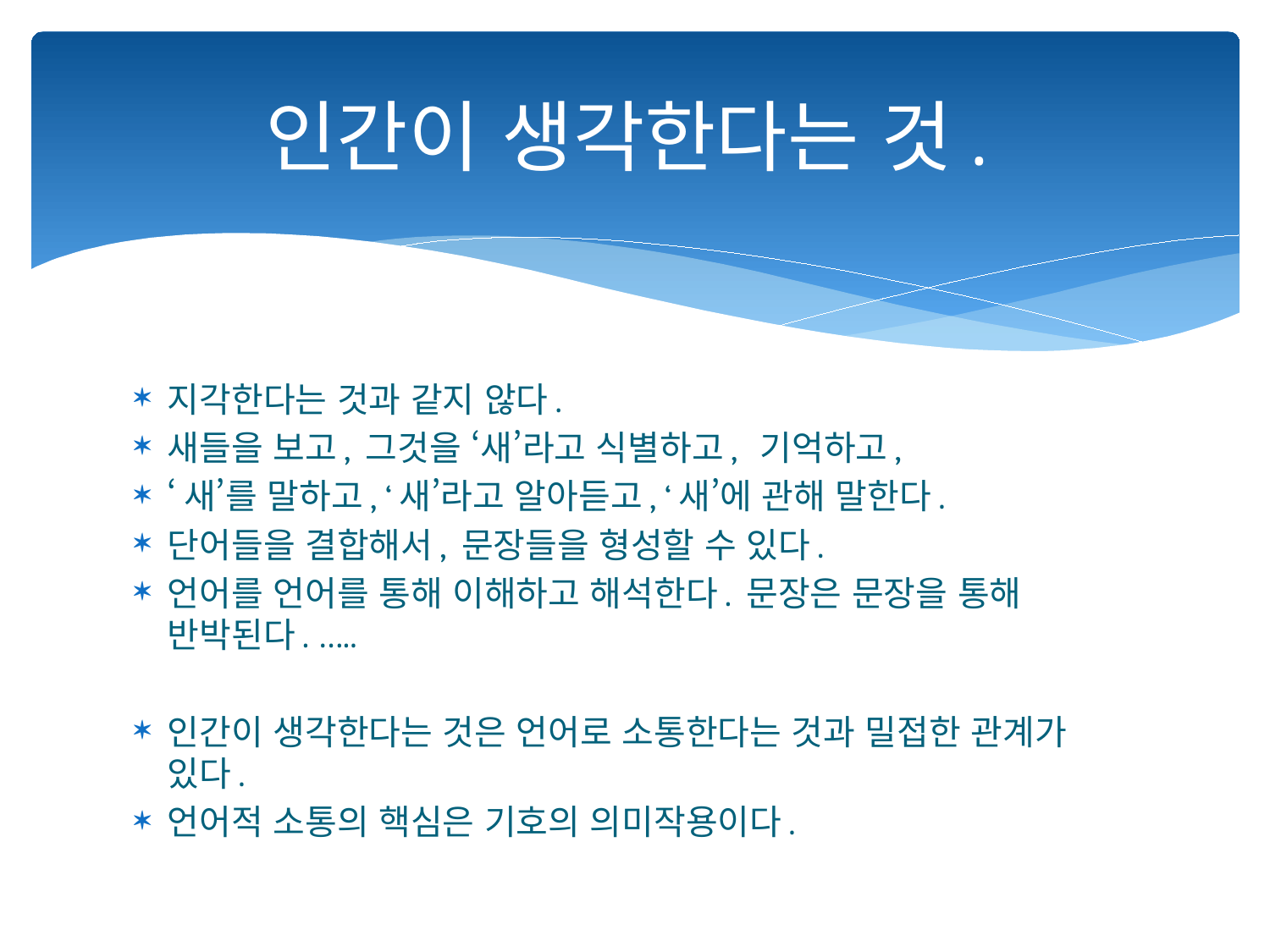

# 인간이 생각한다는 것.
지각한다는 것과 같지 않다.
새들을 보고, 그것을 ‘새’라고 식별하고,  기억하고,
‘새’를 말하고, ‘새’라고 알아듣고, ‘새’에 관해 말한다.
단어들을 결합해서, 문장들을 형성할 수 있다.
언어를 언어를 통해 이해하고 해석한다. 문장은 문장을 통해 반박된다. …..

인간이 생각한다는 것은 언어로 소통한다는 것과 밀접한 관계가 있다.
언어적 소통의 핵심은 기호의 의미작용이다.